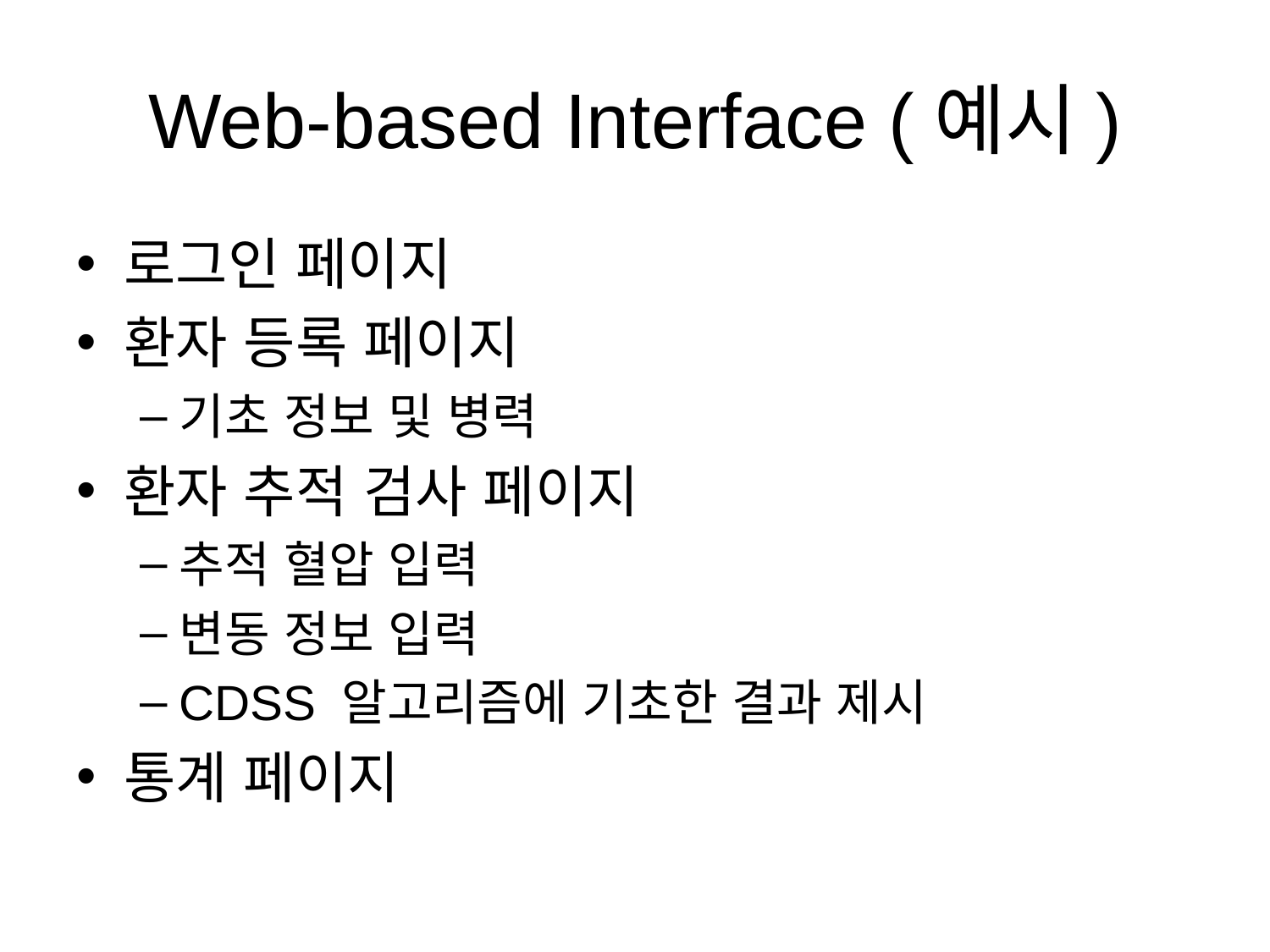

# Web-based Interface (예시)
로그인 페이지
환자 등록 페이지
기초 정보 및 병력
환자 추적 검사 페이지
추적 혈압 입력
변동 정보 입력
CDSS 알고리즘에 기초한 결과 제시
통계 페이지